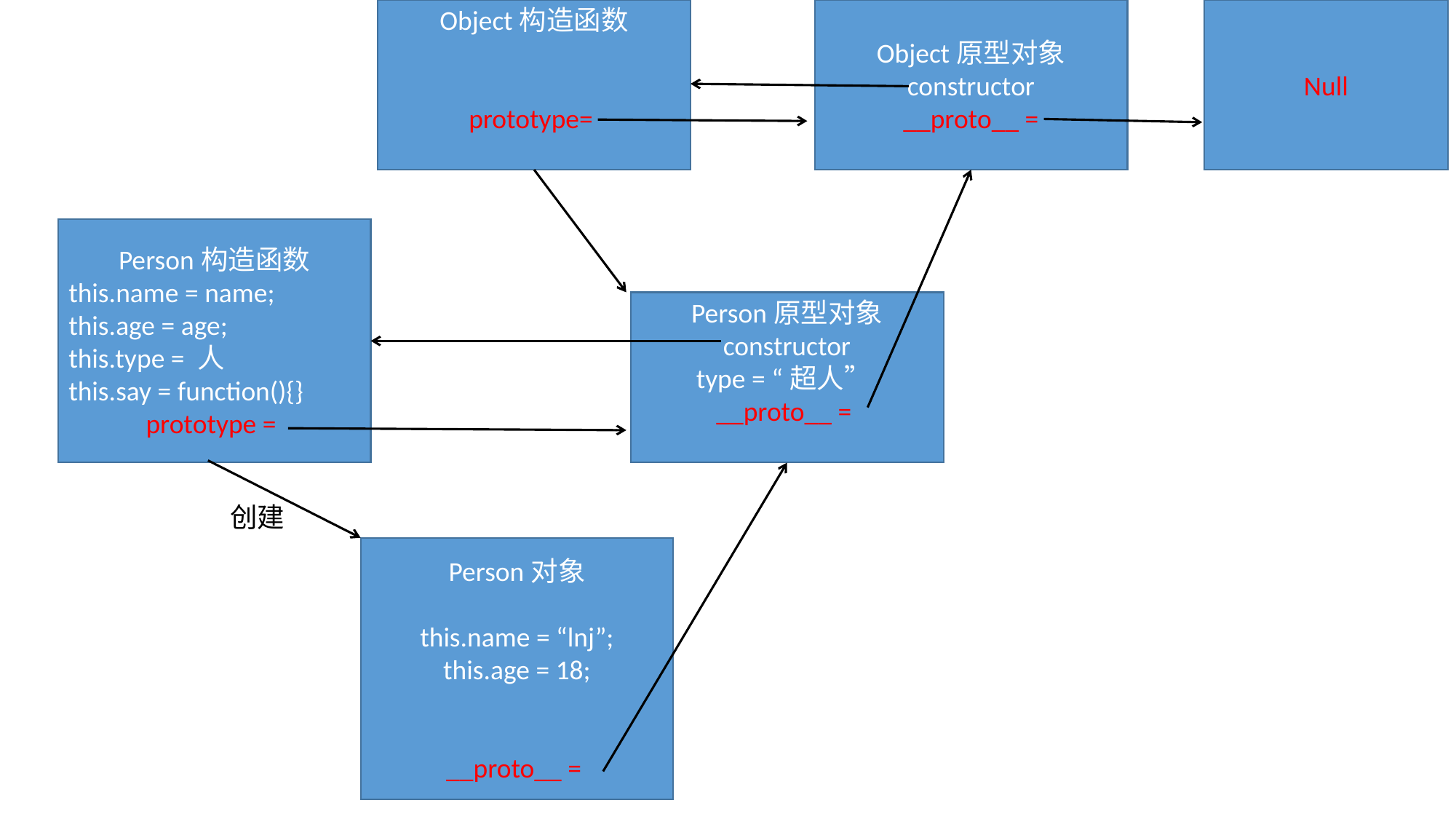

Object构造函数

prototype=

Object原型对象
constructor
__proto__ =
Null
Person构造函数
this.name = name;
this.age = age;
this.type = 人
this.say = function(){}
prototype =
Person原型对象
constructor
type = “超人”
__proto__ =

创建
Person对象

this.name = “lnj”;
this.age = 18;

__proto__ =